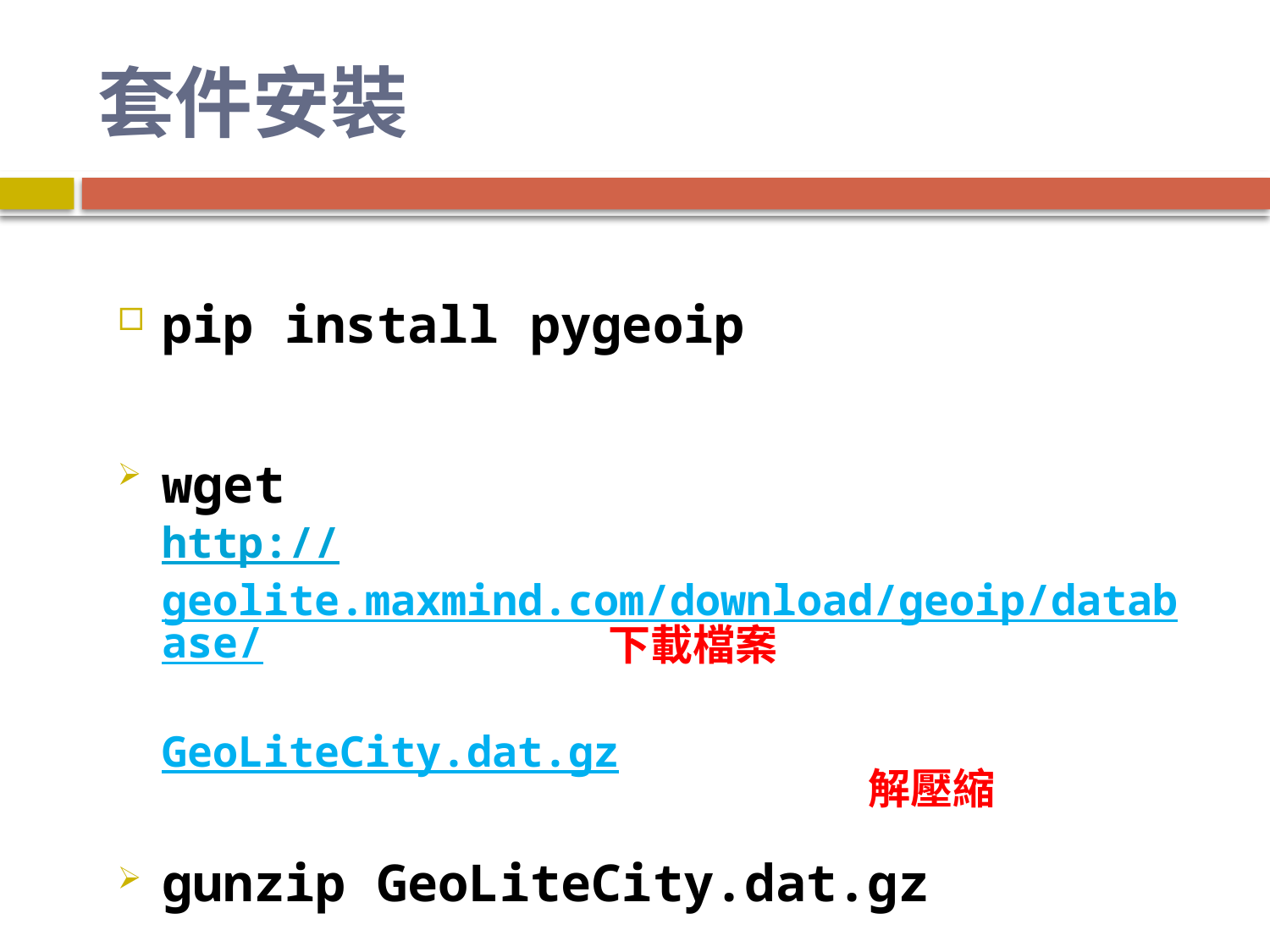

# 套件安裝
pip install pygeoip

wget
http://geolite.maxmind.com/download/geoip/database/
GeoLiteCity.dat.gz

gunzip GeoLiteCity.dat.gz
下載檔案
解壓縮